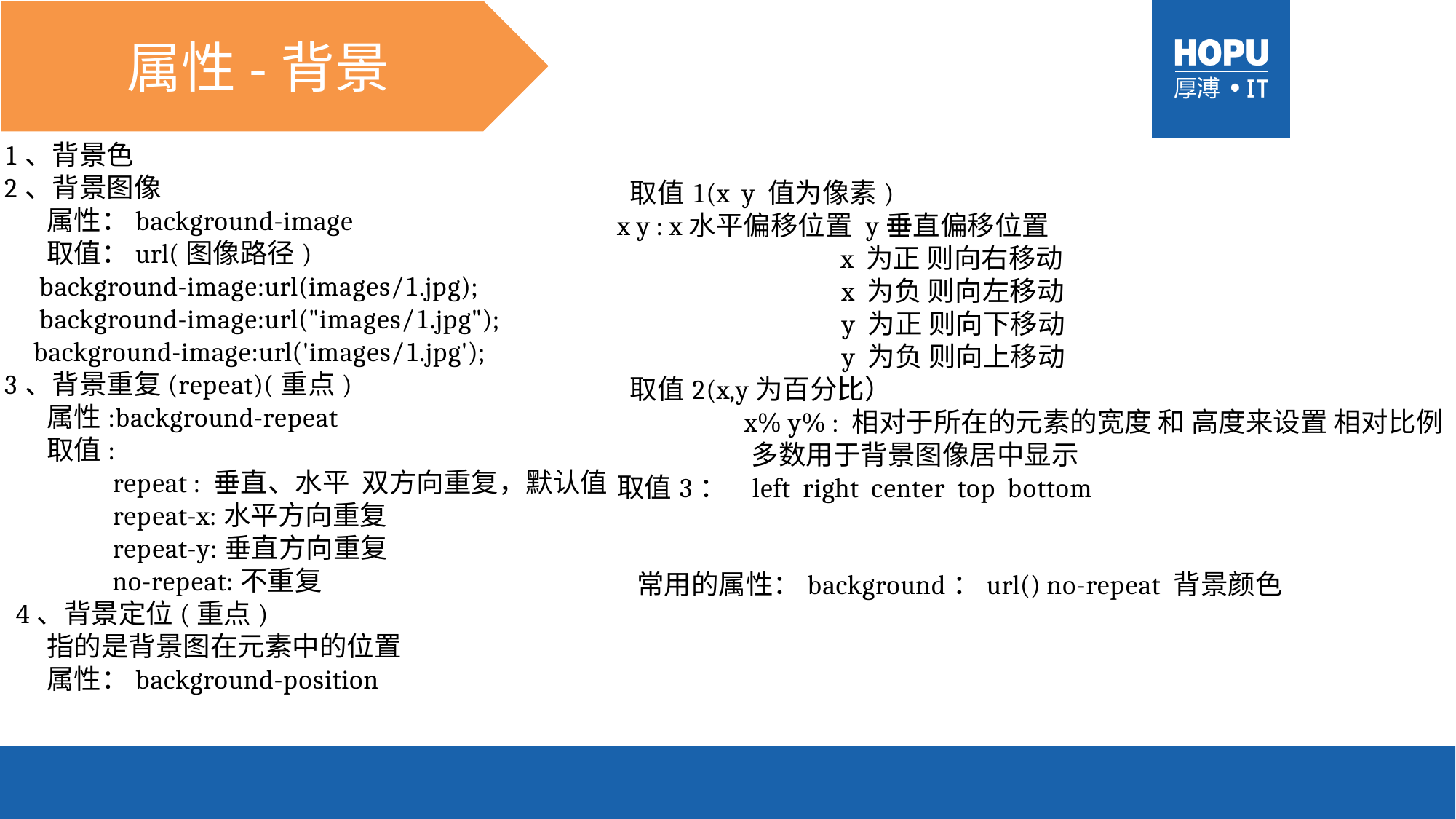

属性-背景
1、背景色
2、背景图像
      属性：background-image
      取值：url(图像路径)
      background-image:url(images/1.jpg);
      background-image:url("images/1.jpg");
     background-image:url('images/1.jpg');
3、背景重复(repeat)(重点)
      属性:background-repeat
      取值:
	repeat : 垂直、水平  双方向重复，默认值
	repeat-x:水平方向重复
	repeat-y:垂直方向重复
	no-repeat:不重复
  4、背景定位(重点)
      指的是背景图在元素中的位置
      属性：background-position
 取值1(x  y 值为像素)
x y : x水平偏移位置 y垂直偏移位置
	                   x 为正 则向右移动
		 x 为负 则向左移动
		 y 为正 则向下移动
		 y 为负 则向上移动
 取值2(x,y为百分比）
	   x% y% : 相对于所在的元素的宽度 和 高度来设置 相对比例
	   多数用于背景图像居中显示
取值3：   left  right  center  top  bottom
常用的属性：background：url() no-repeat 背景颜色